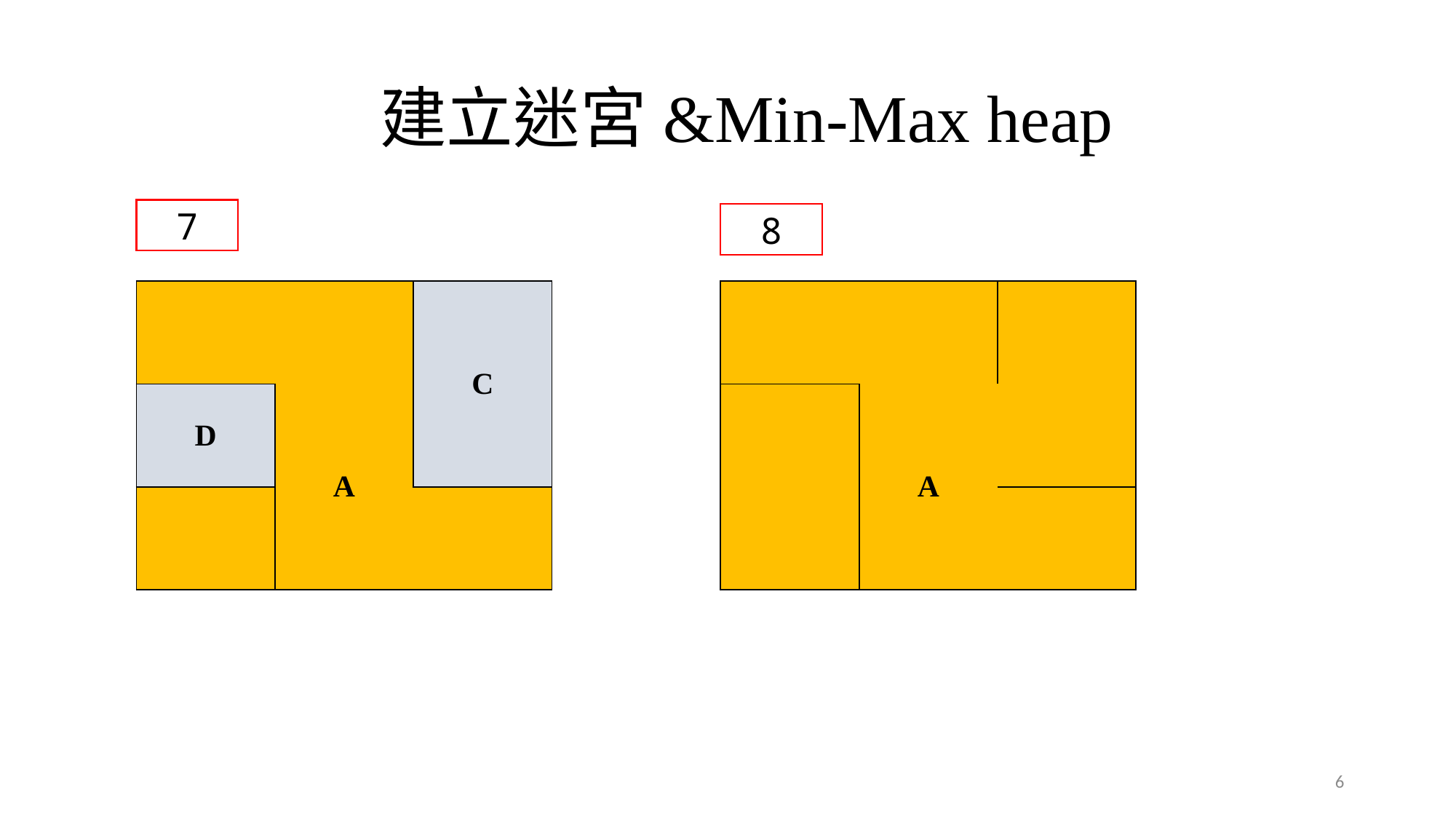

# 建立迷宮&Min-Max heap
7
8
|  |  | C |
| --- | --- | --- |
| D | A |  |
|  |  |  |
|  |  |  |
| --- | --- | --- |
|  | A |  |
|  |  |  |
6